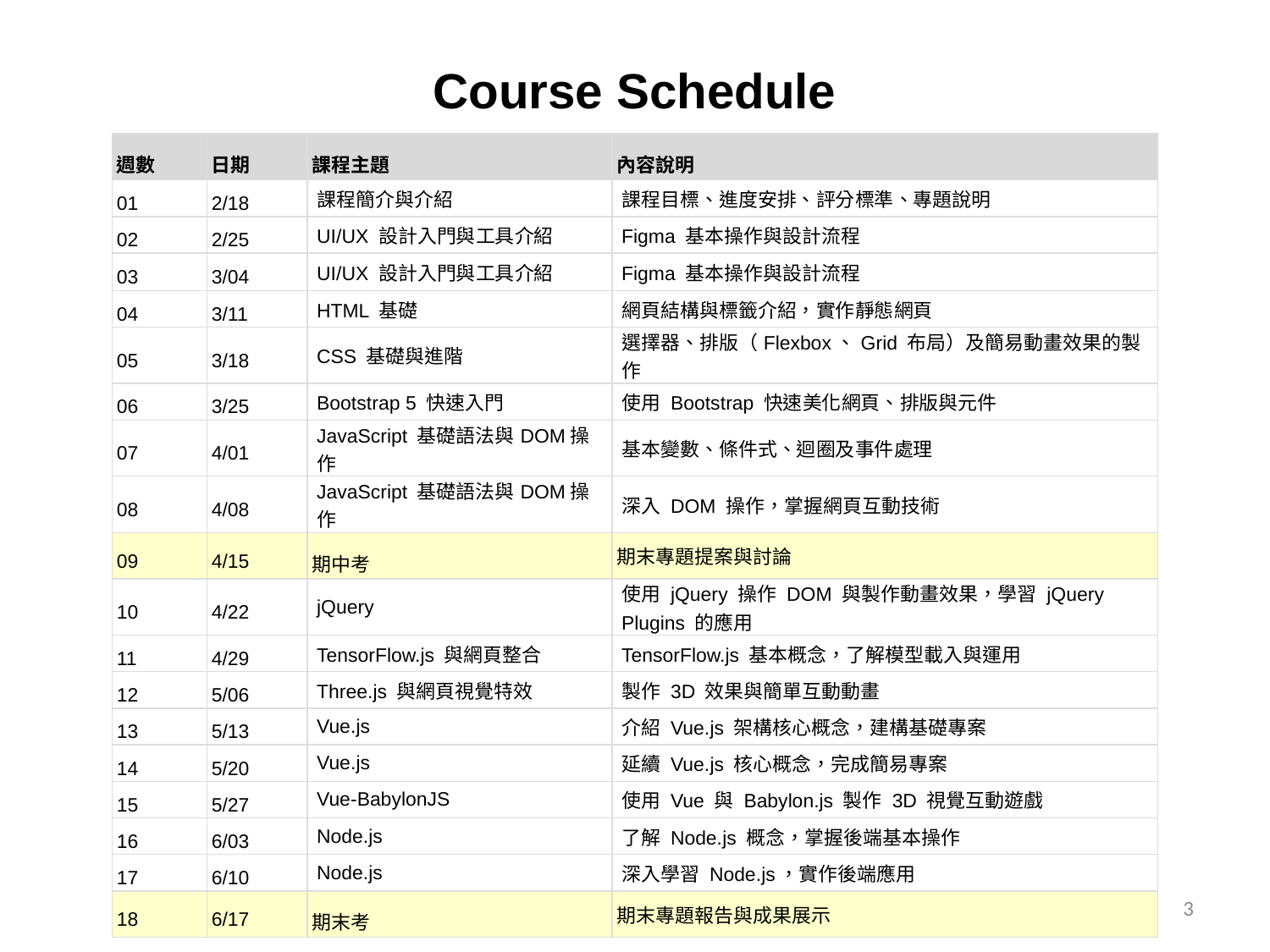

Course Schedule
| 週數 | 日期 | 課程主題 | 內容說明 |
| --- | --- | --- | --- |
| 01 | 2/18 | 課程簡介與介紹 | 課程目標、進度安排、評分標準、專題說明 |
| 02 | 2/25 | UI/UX 設計入門與工具介紹 | Figma 基本操作與設計流程 |
| 03 | 3/04 | UI/UX 設計入門與工具介紹 | Figma 基本操作與設計流程 |
| 04 | 3/11 | HTML 基礎 | 網頁結構與標籤介紹，實作靜態網頁 |
| 05 | 3/18 | CSS 基礎與進階 | 選擇器、排版（Flexbox、Grid 布局）及簡易動畫效果的製作 |
| 06 | 3/25 | Bootstrap 5 快速入門 | 使用 Bootstrap 快速美化網頁、排版與元件 |
| 07 | 4/01 | JavaScript 基礎語法與DOM操作 | 基本變數、條件式、迴圈及事件處理 |
| 08 | 4/08 | JavaScript 基礎語法與DOM操作 | 深入 DOM 操作，掌握網頁互動技術 |
| 09 | 4/15 | 期中考 | 期末專題提案與討論 |
| 10 | 4/22 | jQuery | 使用 jQuery 操作 DOM 與製作動畫效果，學習 jQuery Plugins 的應用 |
| 11 | 4/29 | TensorFlow.js 與網頁整合 | TensorFlow.js 基本概念，了解模型載入與運用 |
| 12 | 5/06 | Three.js 與網頁視覺特效 | 製作 3D 效果與簡單互動動畫 |
| 13 | 5/13 | Vue.js | 介紹 Vue.js 架構核心概念，建構基礎專案 |
| 14 | 5/20 | Vue.js | 延續 Vue.js 核心概念，完成簡易專案 |
| 15 | 5/27 | Vue-BabylonJS | 使用 Vue 與 Babylon.js 製作 3D 視覺互動遊戲 |
| 16 | 6/03 | Node.js | 了解 Node.js 概念，掌握後端基本操作 |
| 17 | 6/10 | Node.js | 深入學習 Node.js，實作後端應用 |
| 18 | 6/17 | 期末考 | 期末專題報告與成果展示 |
3